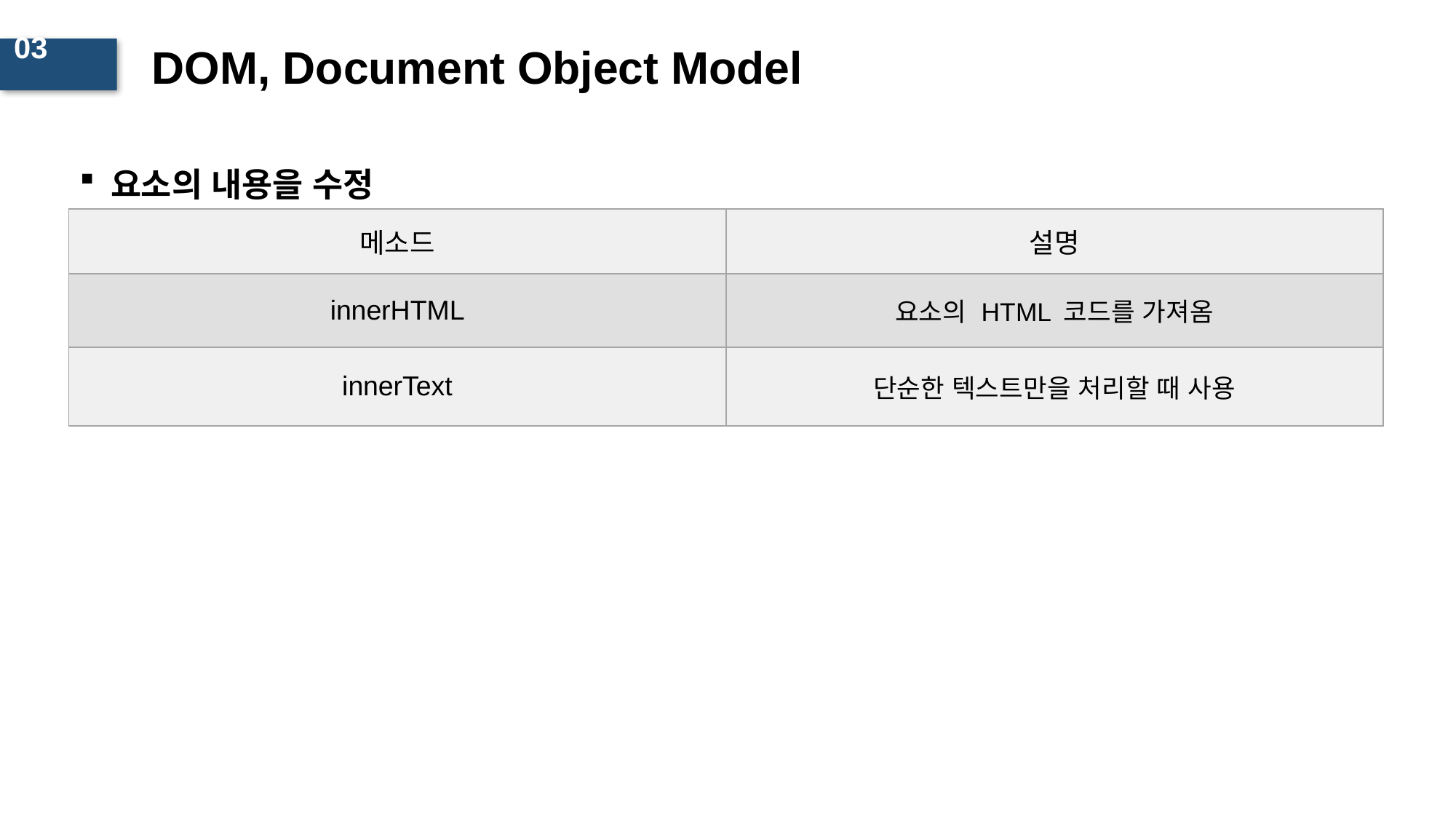

# DOM, Document Object Model
03
 요소의 내용을 수정
| 메소드 | 설명 |
| --- | --- |
| innerHTML | 요소의 HTML 코드를 가져옴 |
| innerText | 단순한 텍스트만을 처리할 때 사용 |